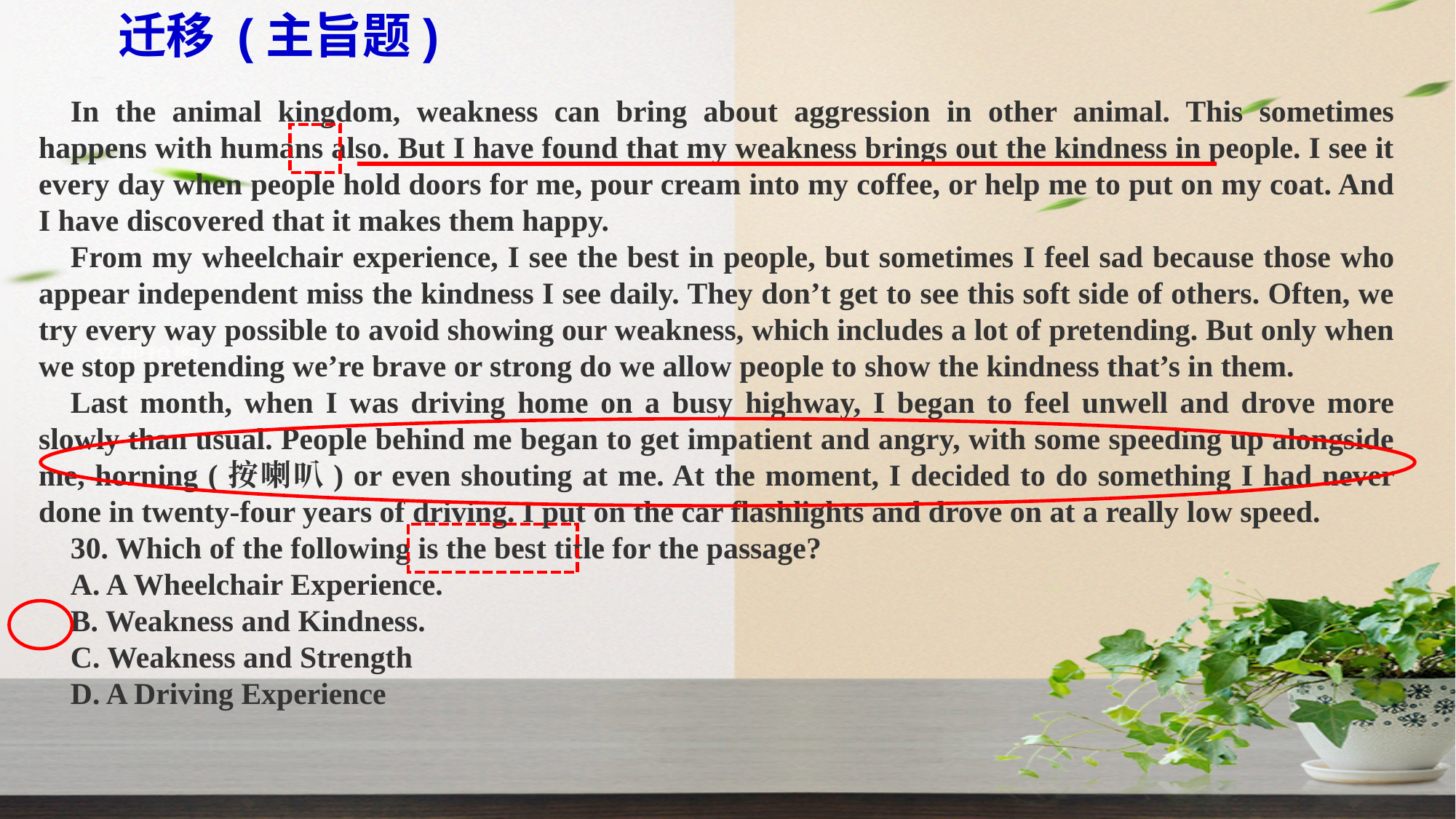

迁移 (主旨题)
In the animal kingdom, weakness can bring about aggression in other animal. This sometimes happens with humans also. But I have found that my weakness brings out the kindness in people. I see it every day when people hold doors for me, pour cream into my coffee, or help me to put on my coat. And I have discovered that it makes them happy.
From my wheelchair experience, I see the best in people, but sometimes I feel sad because those who appear independent miss the kindness I see daily. They don’t get to see this soft side of others. Often, we try every way possible to avoid showing our weakness, which includes a lot of pretending. But only when we stop pretending we’re brave or strong do we allow people to show the kindness that’s in them.
Last month, when I was driving home on a busy highway, I began to feel unwell and drove more slowly than usual. People behind me began to get impatient and angry, with some speeding up alongside me, horning (按喇叭) or even shouting at me. At the moment, I decided to do something I had never done in twenty-four years of driving. I put on the car flashlights and drove on at a really low speed.
30. Which of the following is the best title for the passage?
A. A Wheelchair Experience.
B. Weakness and Kindness.
C. Weakness and Strength
D. A Driving Experience